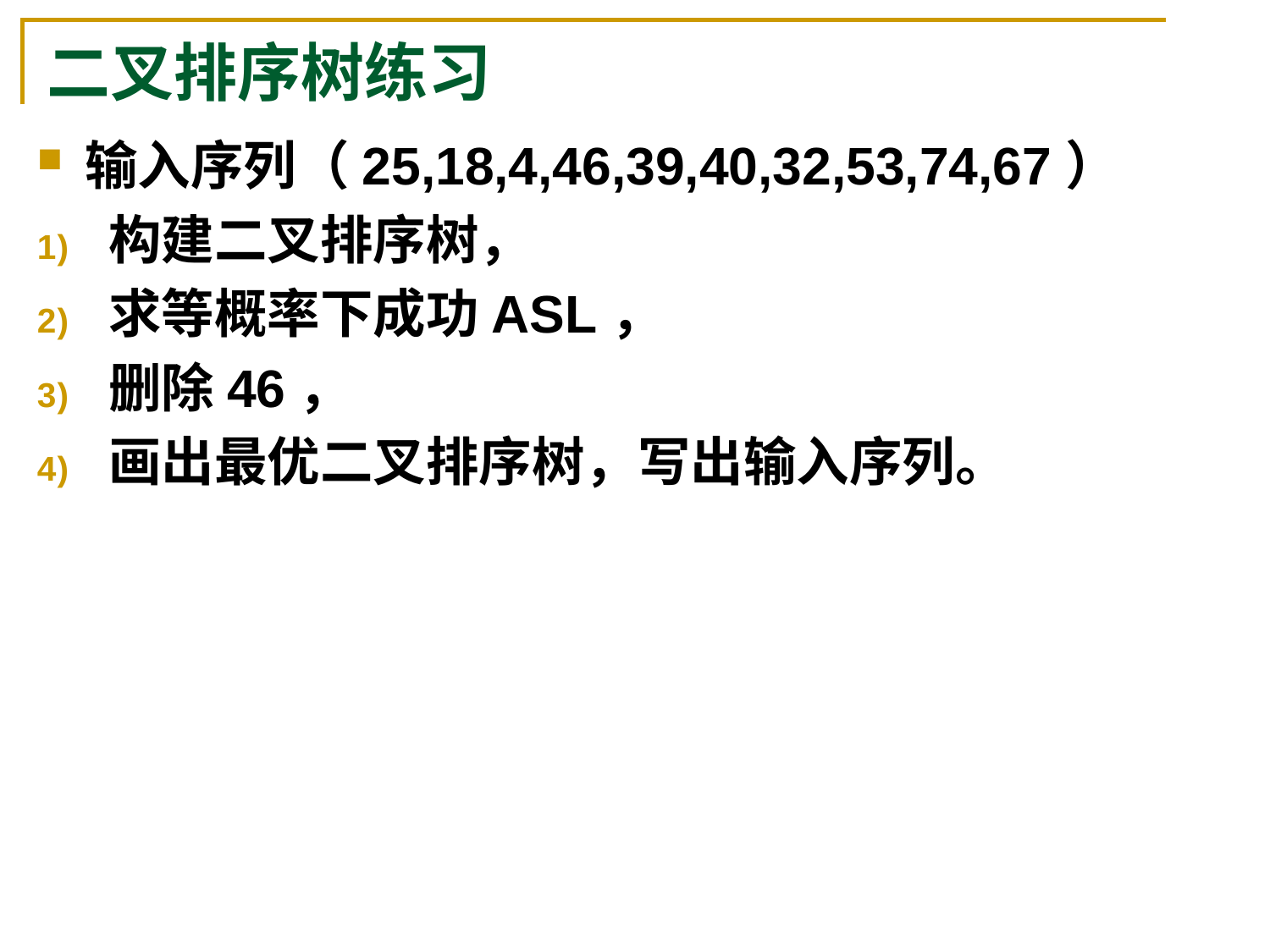

# 二叉排序树练习
输入序列（25,18,4,46,39,40,32,53,74,67）
构建二叉排序树，
求等概率下成功ASL，
删除46，
画出最优二叉排序树，写出输入序列。